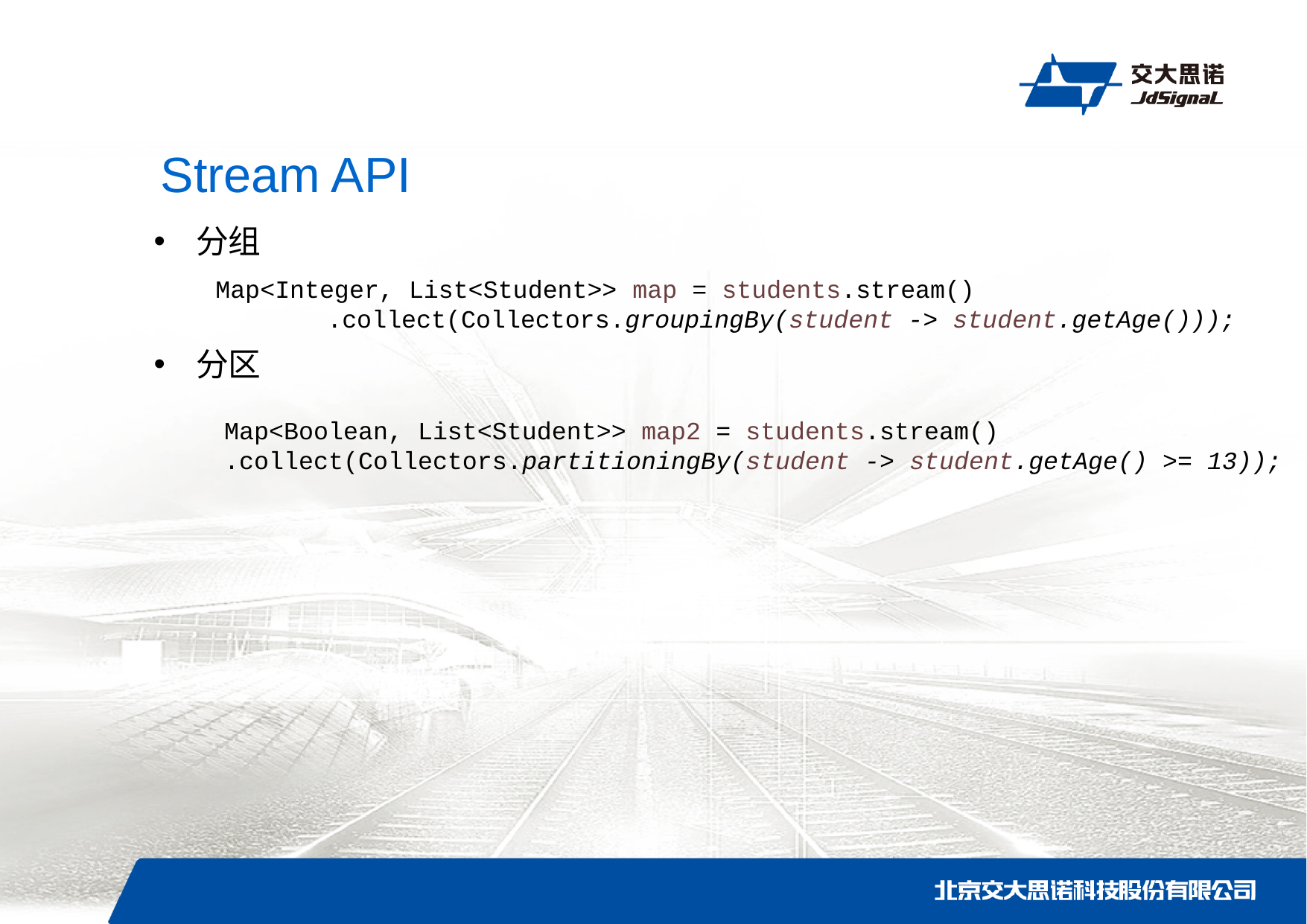

Stream API
分组
Map<Integer, List<Student>> map = students.stream()
	.collect(Collectors.groupingBy(student -> student.getAge()));
分区
Map<Boolean, List<Student>> map2 = students.stream()
.collect(Collectors.partitioningBy(student -> student.getAge() >= 13));